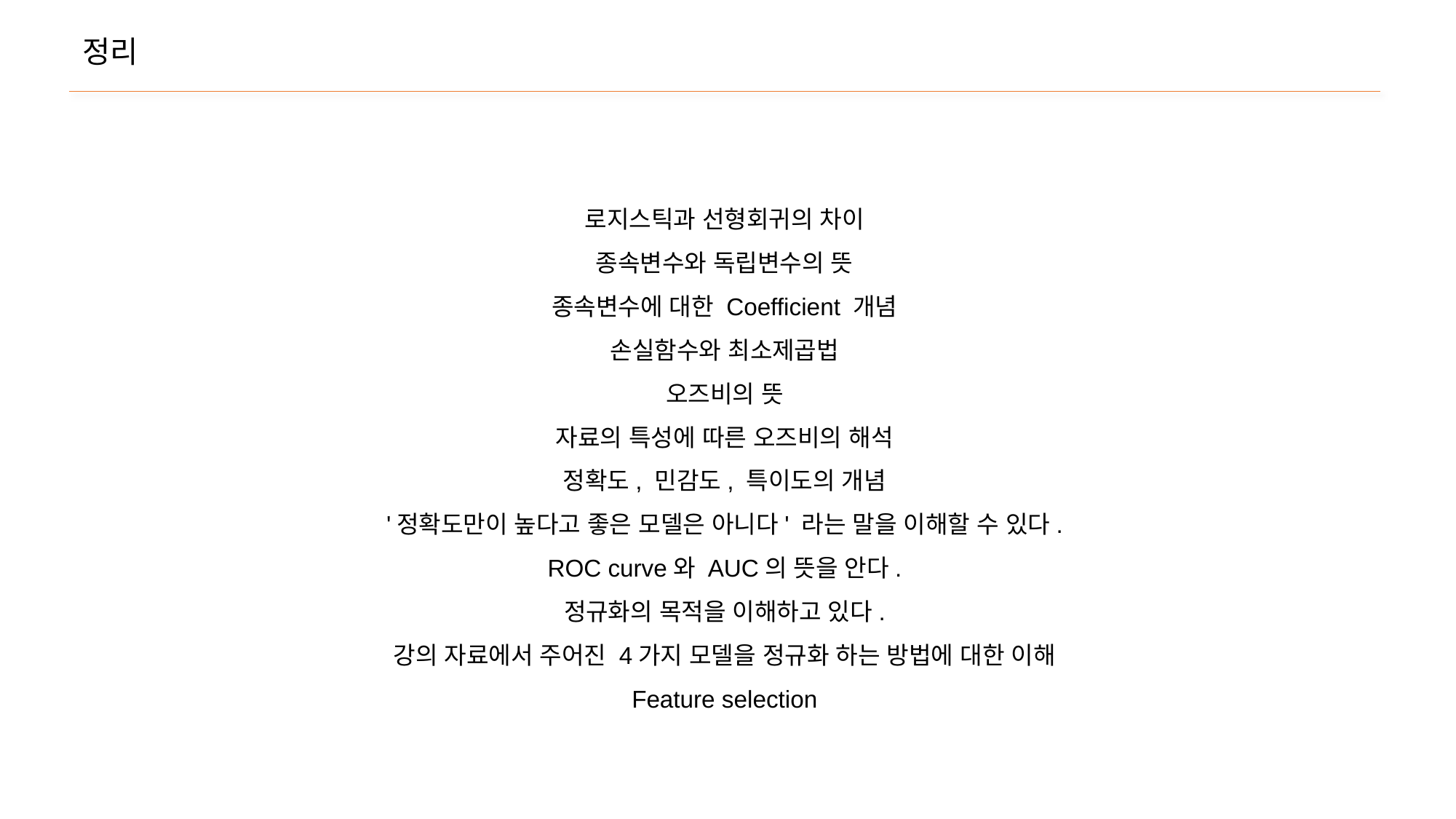

정리
로지스틱과 선형회귀의 차이
종속변수와 독립변수의 뜻
종속변수에 대한 Coefficient 개념
손실함수와 최소제곱법
오즈비의 뜻
자료의 특성에 따른 오즈비의 해석
정확도, 민감도, 특이도의 개념
'정확도만이 높다고 좋은 모델은 아니다' 라는 말을 이해할 수 있다.
ROC curve와 AUC의 뜻을 안다.
정규화의 목적을 이해하고 있다.
강의 자료에서 주어진 4가지 모델을 정규화 하는 방법에 대한 이해
Feature selection